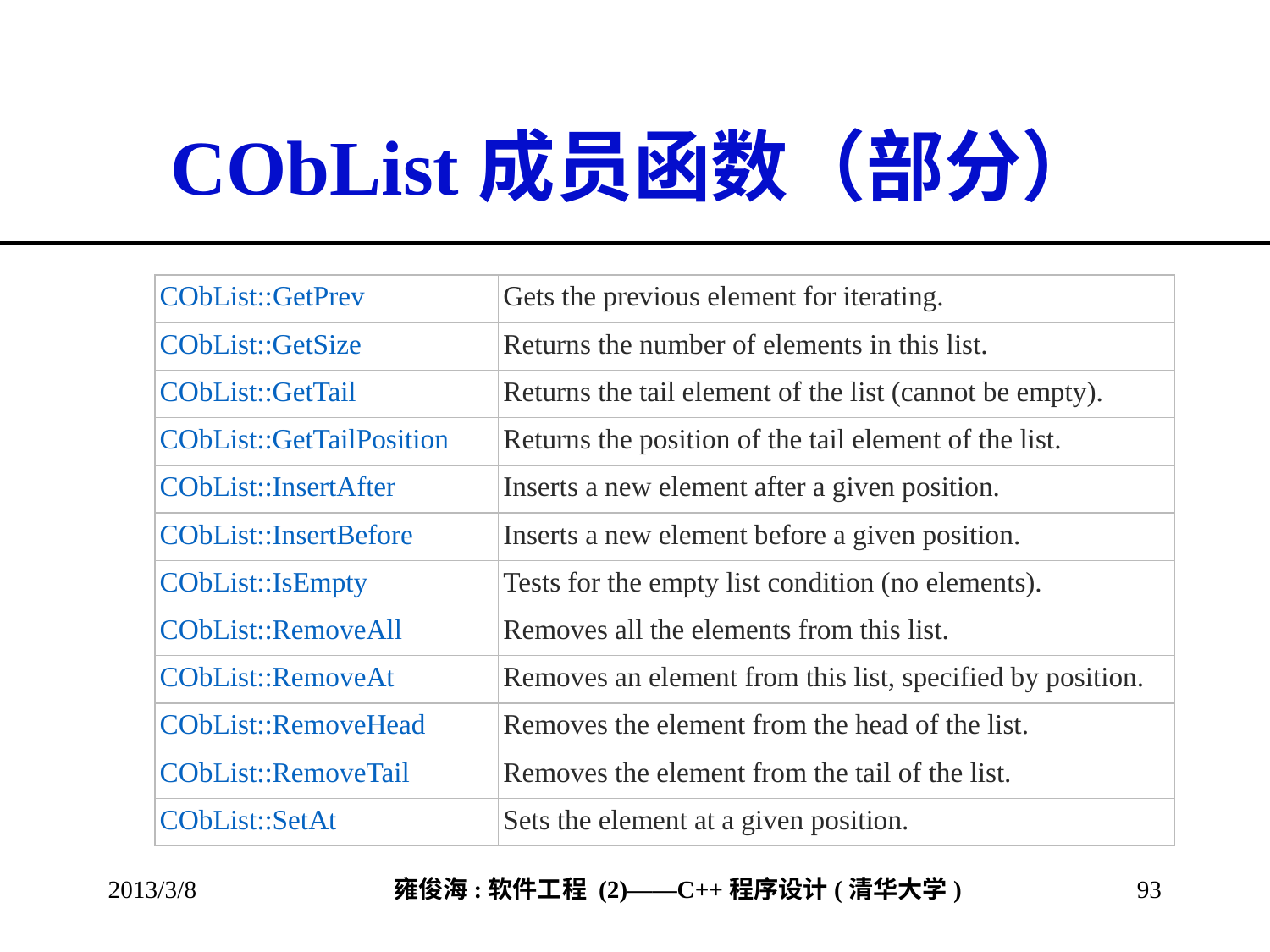

# CObList成员函数（部分）
| CObList::GetPrev | Gets the previous element for iterating. |
| --- | --- |
| CObList::GetSize | Returns the number of elements in this list. |
| CObList::GetTail | Returns the tail element of the list (cannot be empty). |
| CObList::GetTailPosition | Returns the position of the tail element of the list. |
| CObList::InsertAfter | Inserts a new element after a given position. |
| CObList::InsertBefore | Inserts a new element before a given position. |
| CObList::IsEmpty | Tests for the empty list condition (no elements). |
| CObList::RemoveAll | Removes all the elements from this list. |
| CObList::RemoveAt | Removes an element from this list, specified by position. |
| CObList::RemoveHead | Removes the element from the head of the list. |
| CObList::RemoveTail | Removes the element from the tail of the list. |
| CObList::SetAt | Sets the element at a given position. |
2013/3/8
93